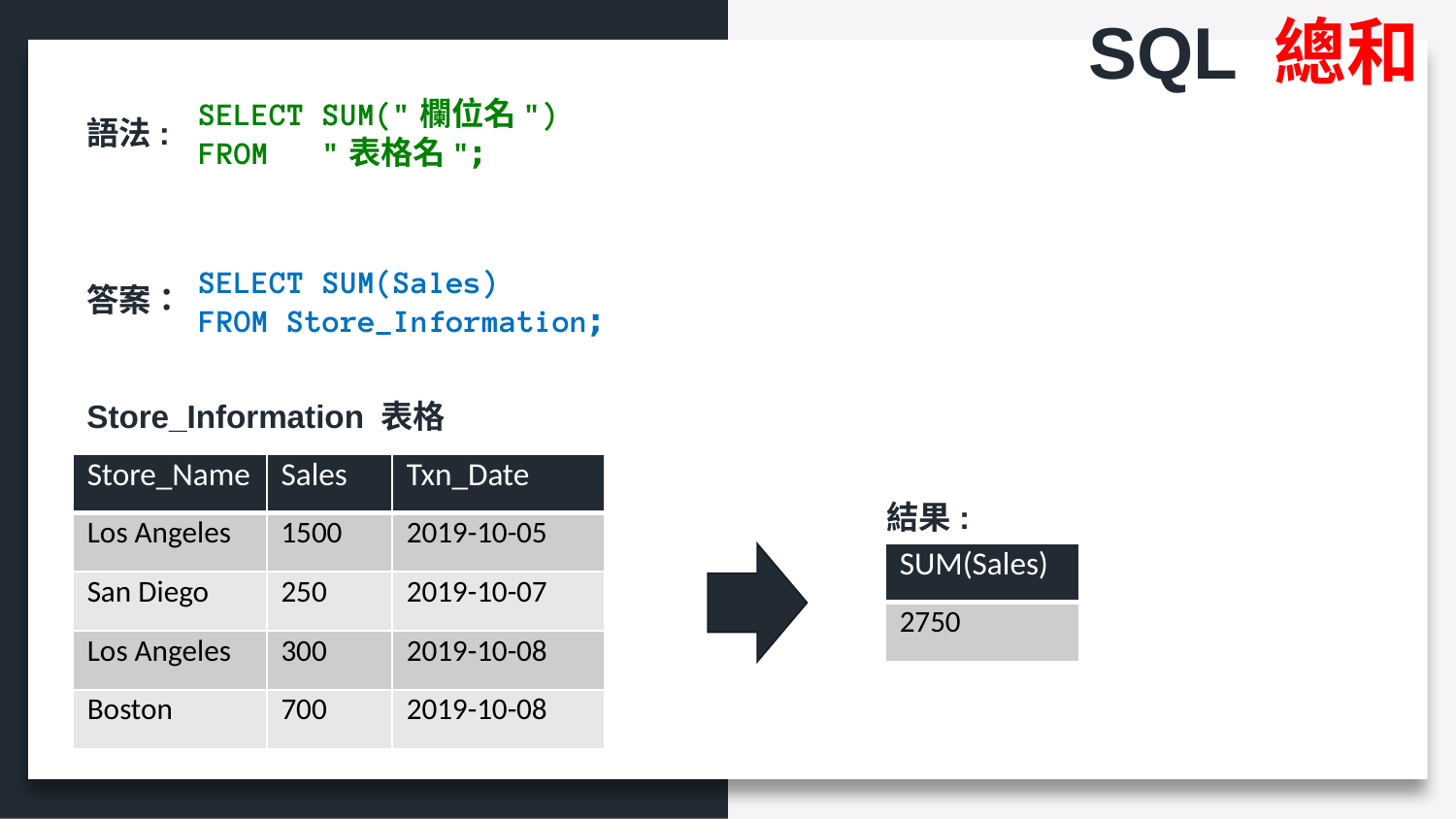

SQL 總和
SELECT SUM("欄位名")
FROM   "表格名";
語法:
SELECT SUM(Sales)
FROM Store_Information;
答案：
Store_Information 表格
| Store\_Name | Sales | Txn\_Date |
| --- | --- | --- |
| Los Angeles | 1500 | 2019-10-05 |
| San Diego | 250 | 2019-10-07 |
| Los Angeles | 300 | 2019-10-08 |
| Boston | 700 | 2019-10-08 |
結果:
| SUM(Sales) |
| --- |
| 2750 |